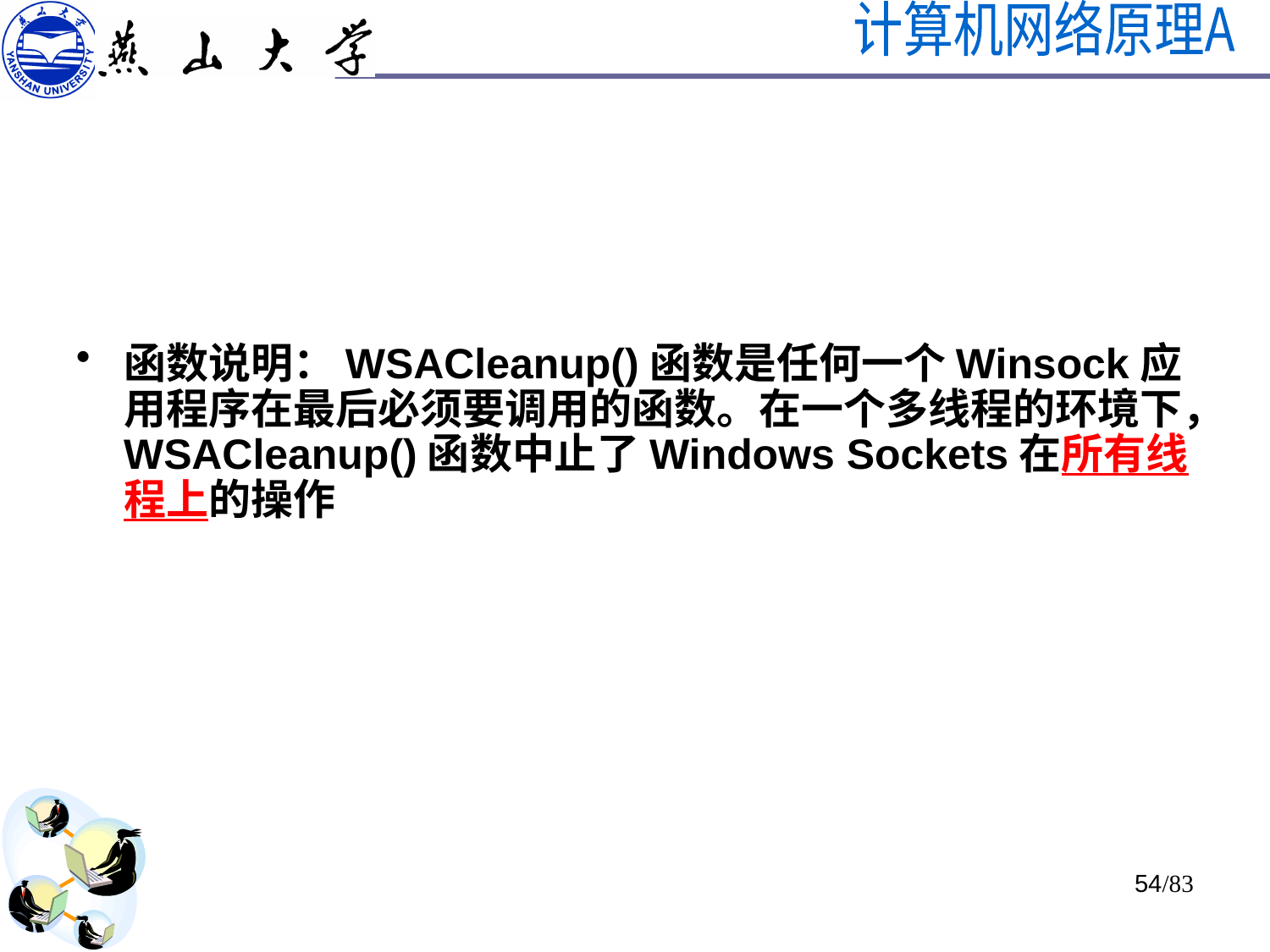

#

函数说明：WSACleanup()函数是任何一个Winsock应用程序在最后必须要调用的函数。在一个多线程的环境下，WSACleanup()函数中止了Windows Sockets在所有线程上的操作
54/83